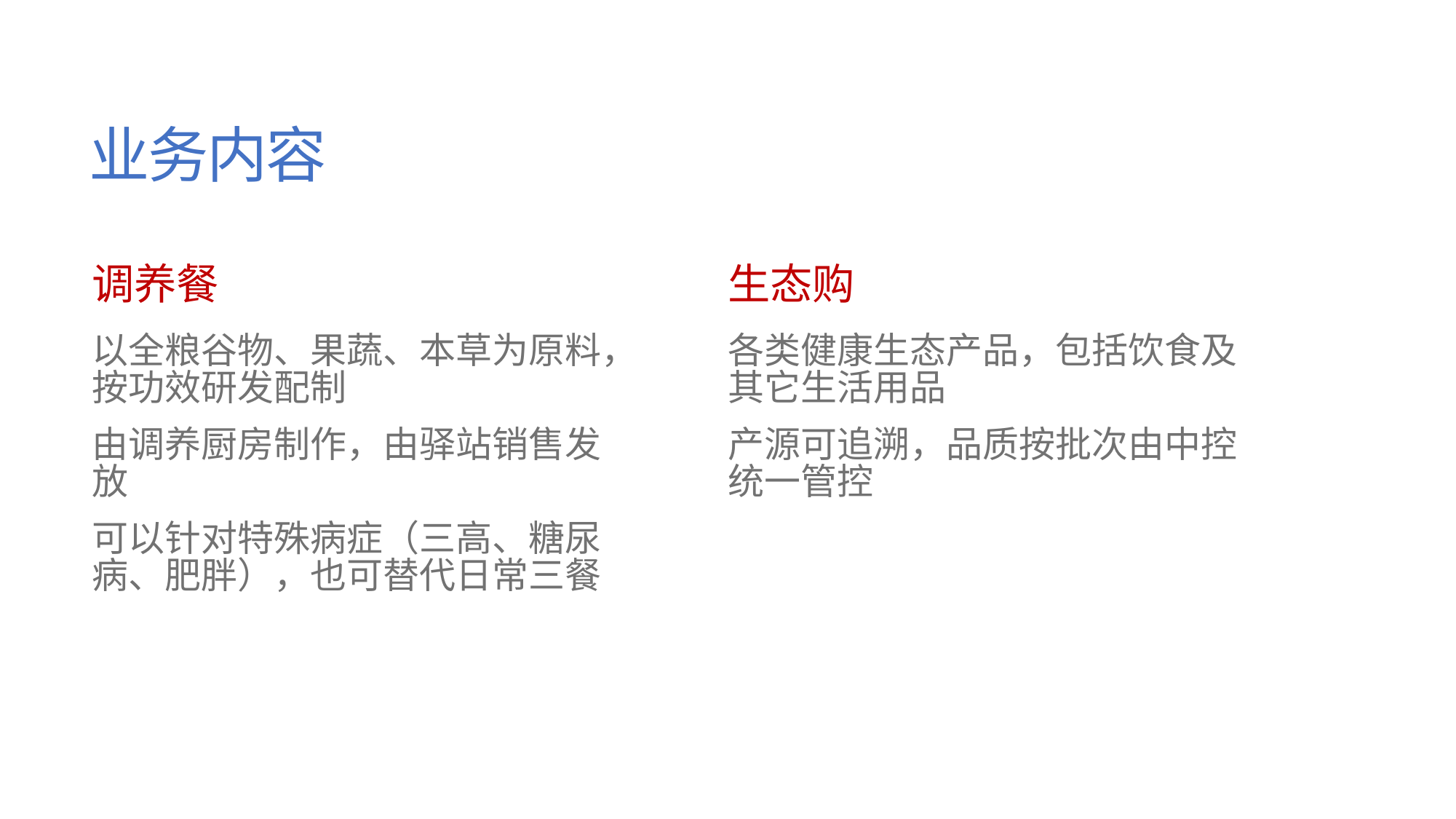

# 业务内容
生态购
调养餐
各类健康生态产品，包括饮食及其它生活用品
产源可追溯，品质按批次由中控统一管控
以全粮谷物、果蔬、本草为原料，按功效研发配制
由调养厨房制作，由驿站销售发放
可以针对特殊病症（三高、糖尿病、肥胖），也可替代日常三餐